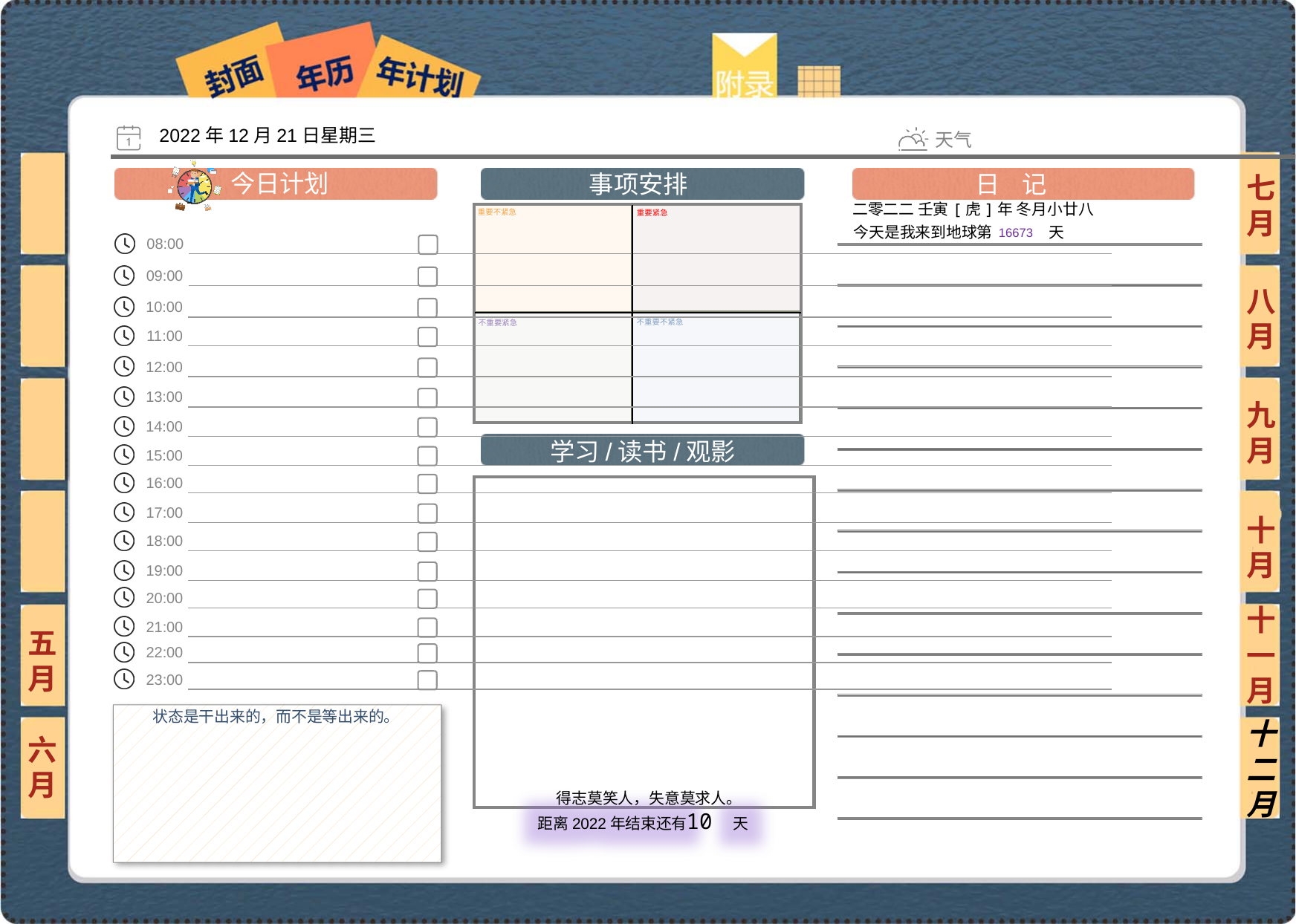

2022年12月21日星期三
七月
二零二二 壬寅[虎]年 冬月小廿八
16673
八月
九月
十月
十一月
五月
状态是干出来的，而不是等出来的。

六月
十二月
10
 得志莫笑人，失意莫求人。